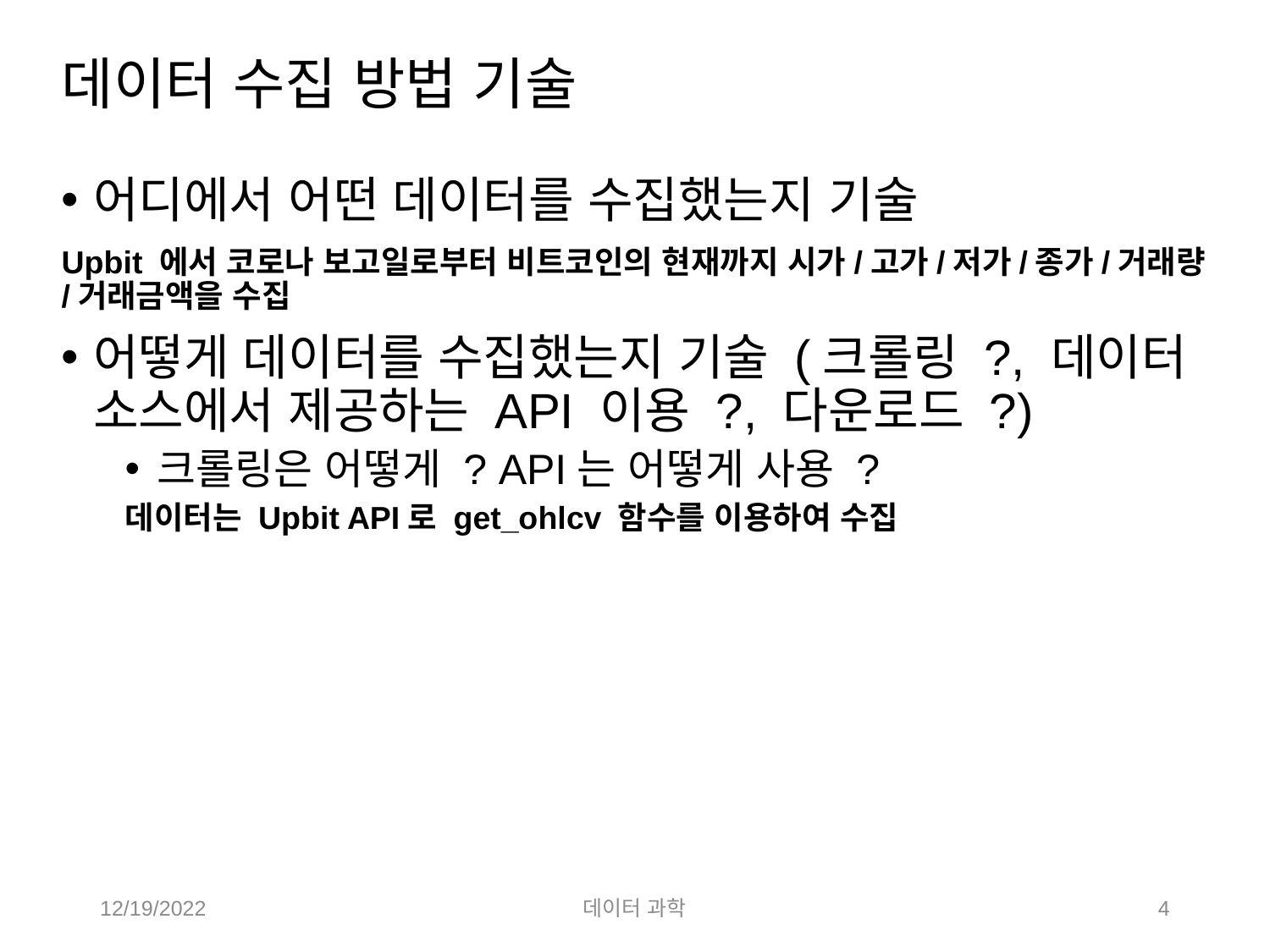

# 데이터 수집 방법 기술
어디에서 어떤 데이터를 수집했는지 기술
Upbit 에서 코로나 보고일로부터 비트코인의 현재까지 시가/고가/저가/종가/거래량/거래금액을 수집
어떻게 데이터를 수집했는지 기술 (크롤링 ?, 데이터 소스에서 제공하는 API 이용 ?, 다운로드 ?)
크롤링은 어떻게 ? API는 어떻게 사용 ?
데이터는 Upbit API로 get_ohlcv 함수를 이용하여 수집

12/19/2022
데이터 과학
4